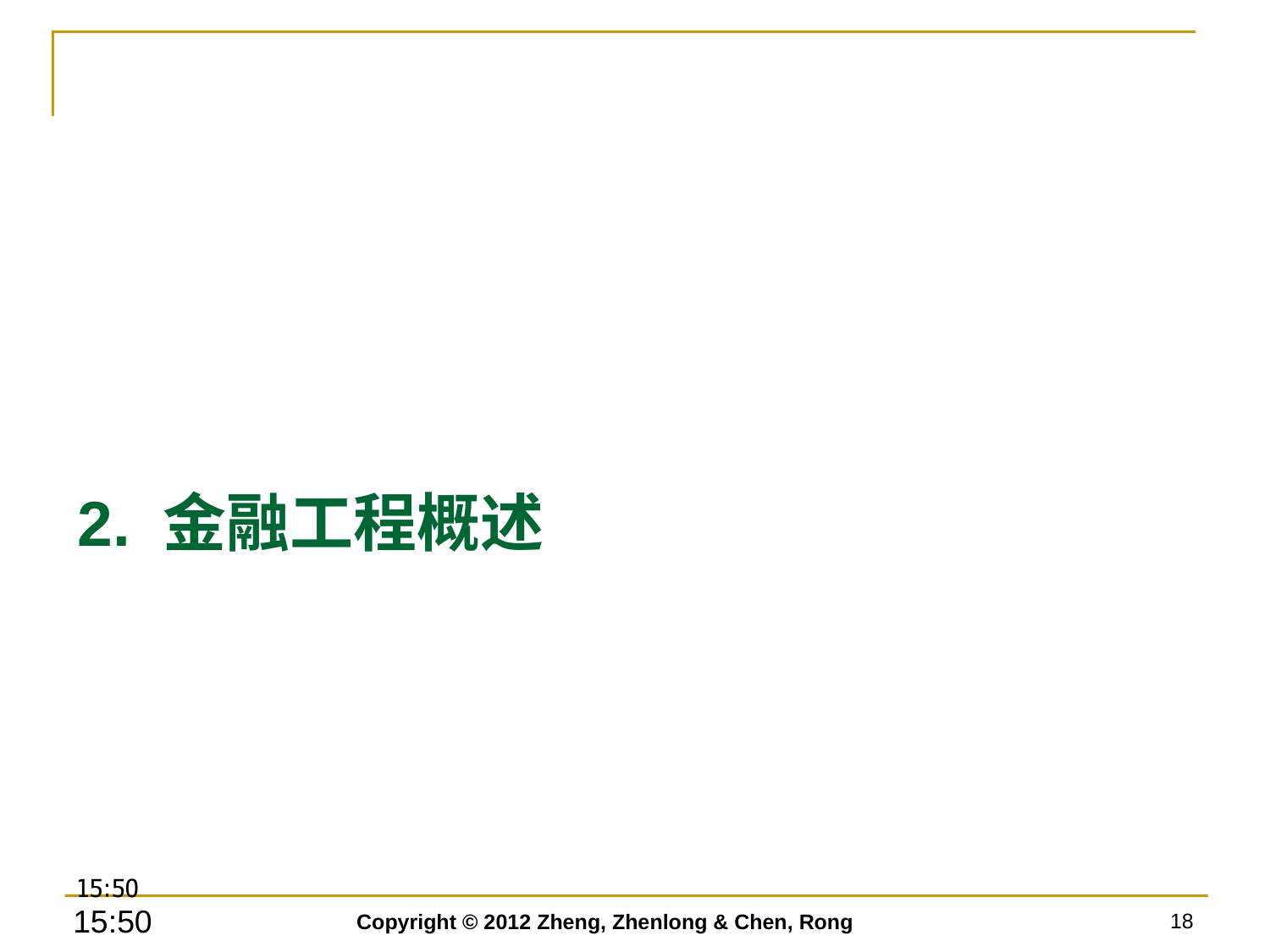

# 2. 金融工程概述
15:50
18
Copyright © 2012 Zheng, Zhenlong & Chen, Rong